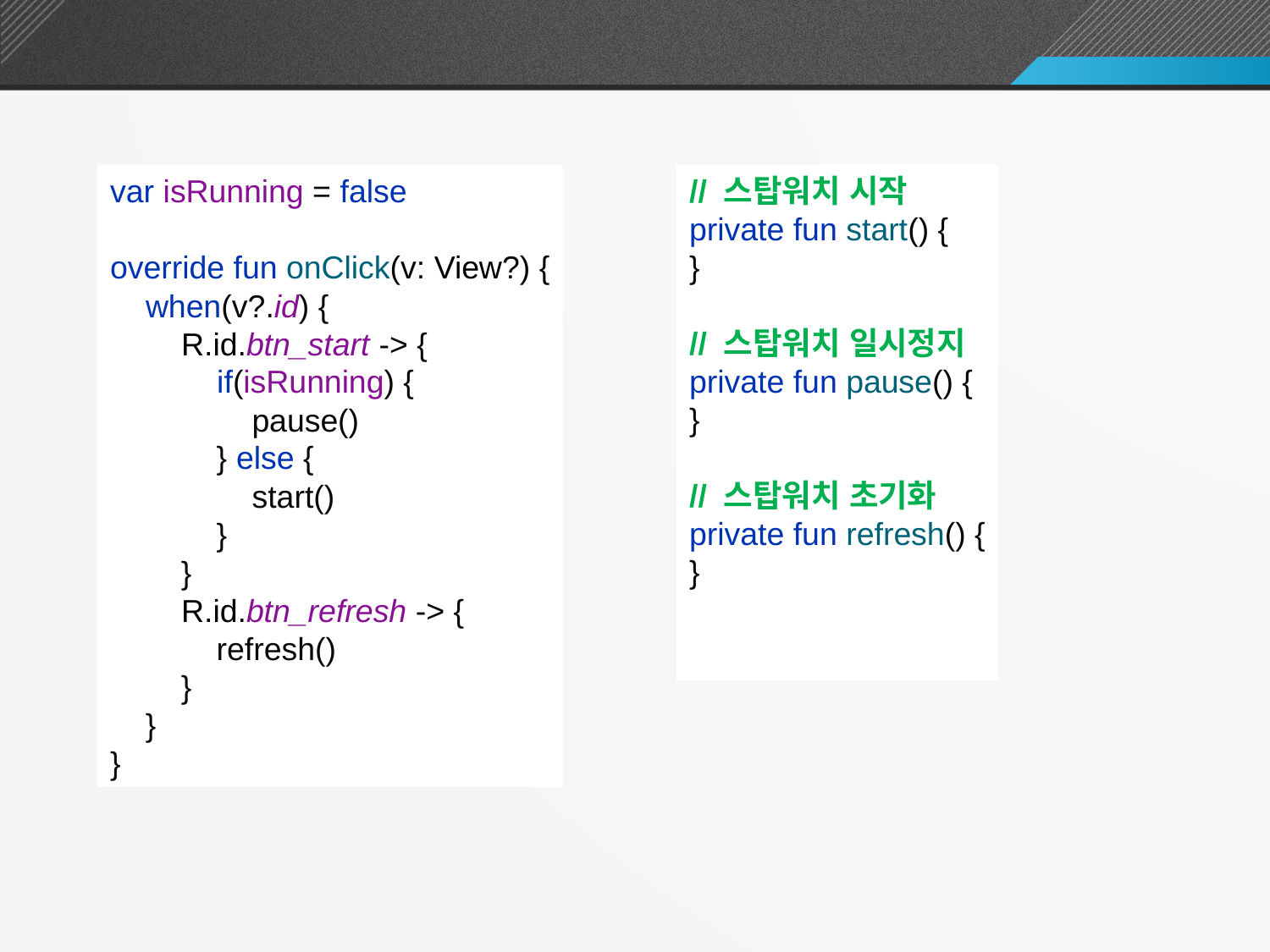

2. 버튼 클릭 이벤트 처리
var isRunning = false

override fun onClick(v: View?) {
    when(v?.id) {
        R.id.btn_start -> {
            if(isRunning) {
                pause()
            } else {
                start()
            }
        }
        R.id.btn_refresh -> {
            refresh()
        }
    }
}
// 스탑워치 시작
private fun start() {
}
// 스탑워치 일시정지
private fun pause() {
}
// 스탑워치 초기화
private fun refresh() {
}